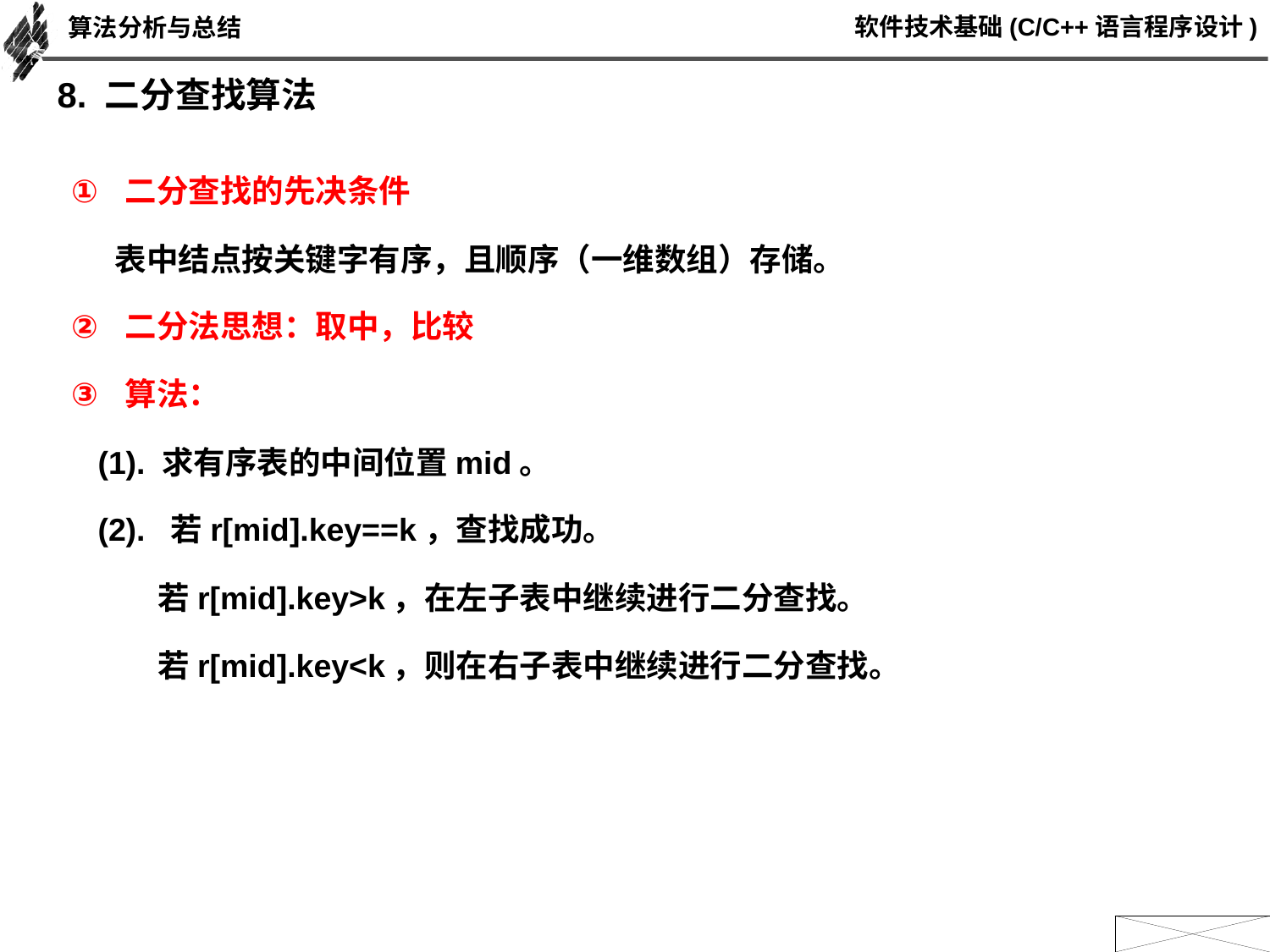

算法分析与总结
8. 二分查找算法
  二分查找的先决条件
     表中结点按关键字有序，且顺序（一维数组）存储。
  二分法思想：取中，比较
  算法：
   (1). 求有序表的中间位置mid。
   (2).  若r[mid].key==k，查找成功。
           若r[mid].key>k，在左子表中继续进行二分查找。
           若r[mid].key<k，则在右子表中继续进行二分查找。